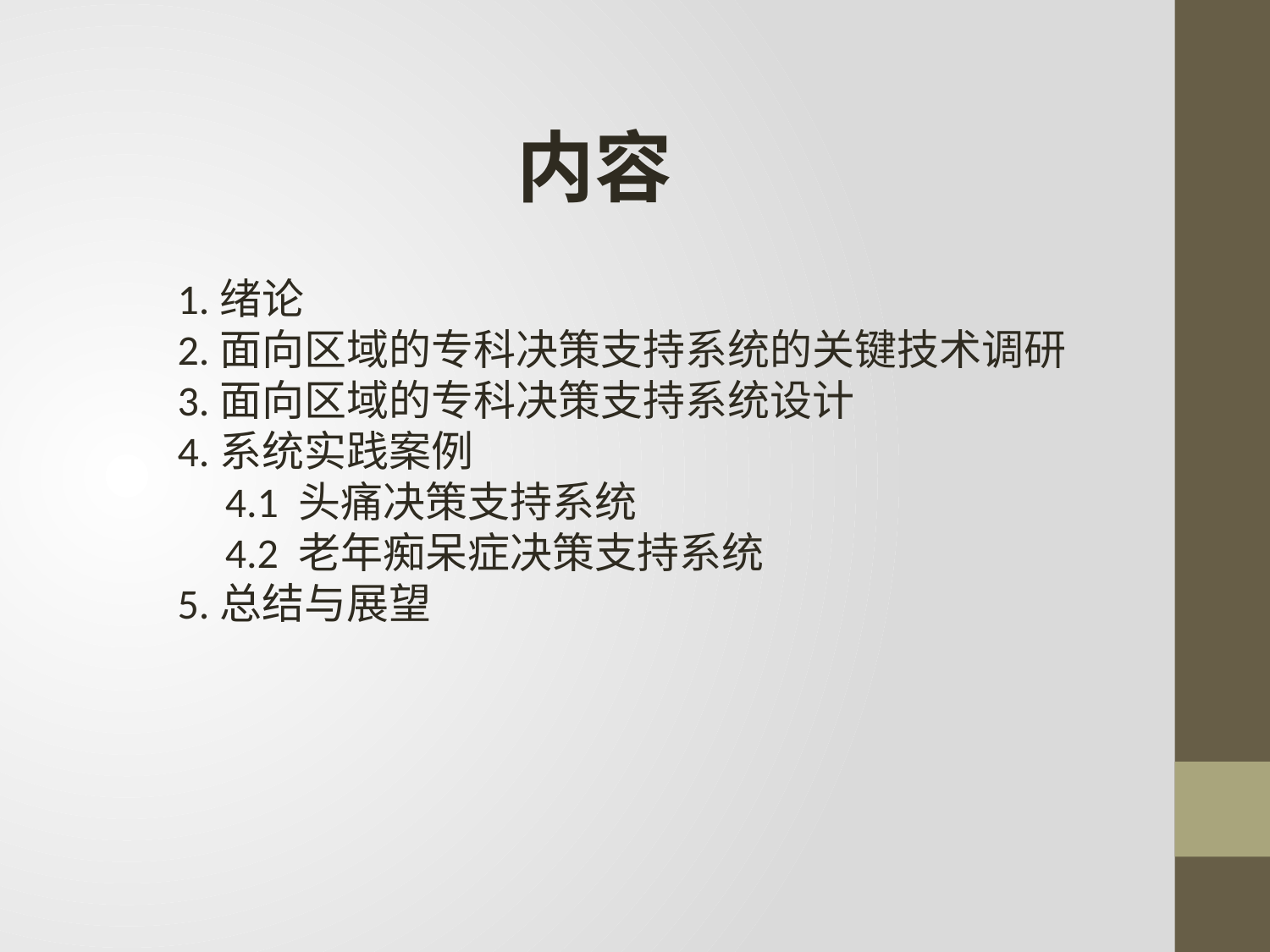

内容
1.绪论
2.面向区域的专科决策支持系统的关键技术调研
3.面向区域的专科决策支持系统设计
4.系统实践案例
     4.1 头痛决策支持系统
     4.2 老年痴呆症决策支持系统
5.总结与展望